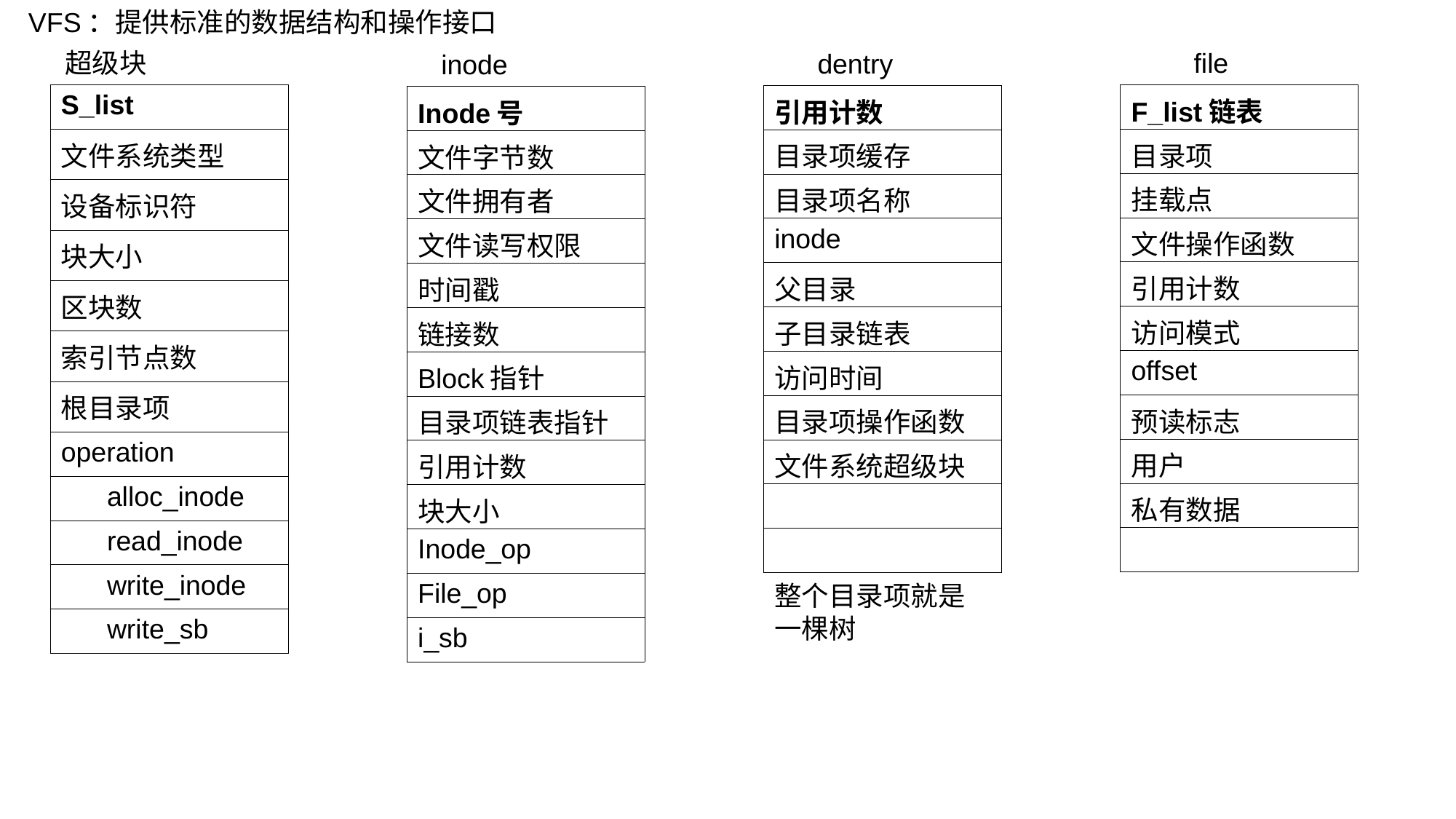

VFS：提供标准的数据结构和操作接口
超级块
file
dentry
inode
| S\_list |
| --- |
| 文件系统类型 |
| 设备标识符 |
| 块大小 |
| 区块数 |
| 索引节点数 |
| 根目录项 |
| operation |
| alloc\_inode |
| read\_inode |
| write\_inode |
| write\_sb |
| F\_list链表 |
| --- |
| 目录项 |
| 挂载点 |
| 文件操作函数 |
| 引用计数 |
| 访问模式 |
| offset |
| 预读标志 |
| 用户 |
| 私有数据 |
|  |
| 引用计数 |
| --- |
| 目录项缓存 |
| 目录项名称 |
| inode |
| 父目录 |
| 子目录链表 |
| 访问时间 |
| 目录项操作函数 |
| 文件系统超级块 |
|  |
|  |
| Inode号 |
| --- |
| 文件字节数 |
| 文件拥有者 |
| 文件读写权限 |
| 时间戳 |
| 链接数 |
| Block指针 |
| 目录项链表指针 |
| 引用计数 |
| 块大小 |
| Inode\_op |
| File\_op |
| i\_sb |
整个目录项就是一棵树